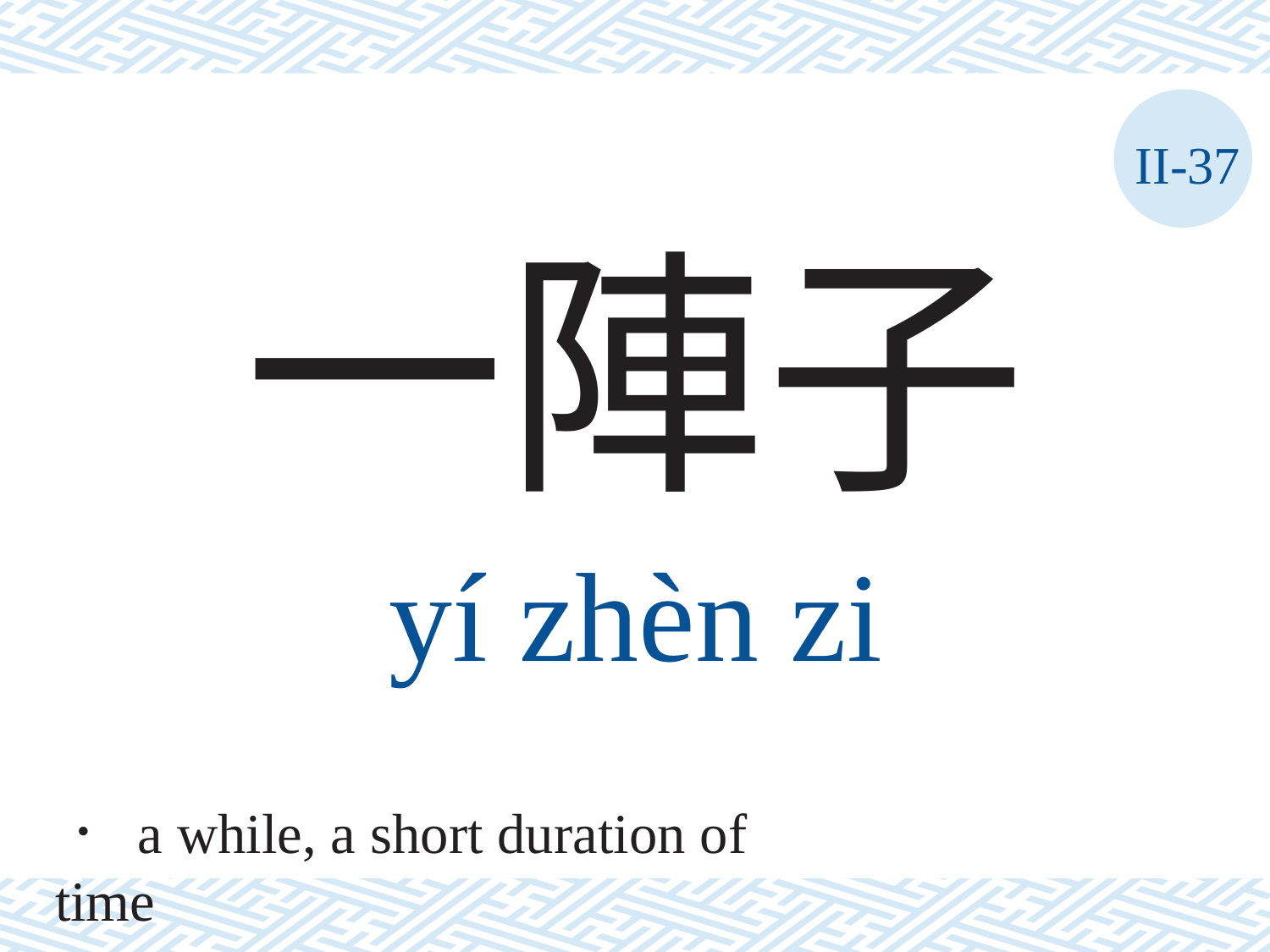

II-37
一陣子
yí	zhèn	zi
． a while, a short duration of time